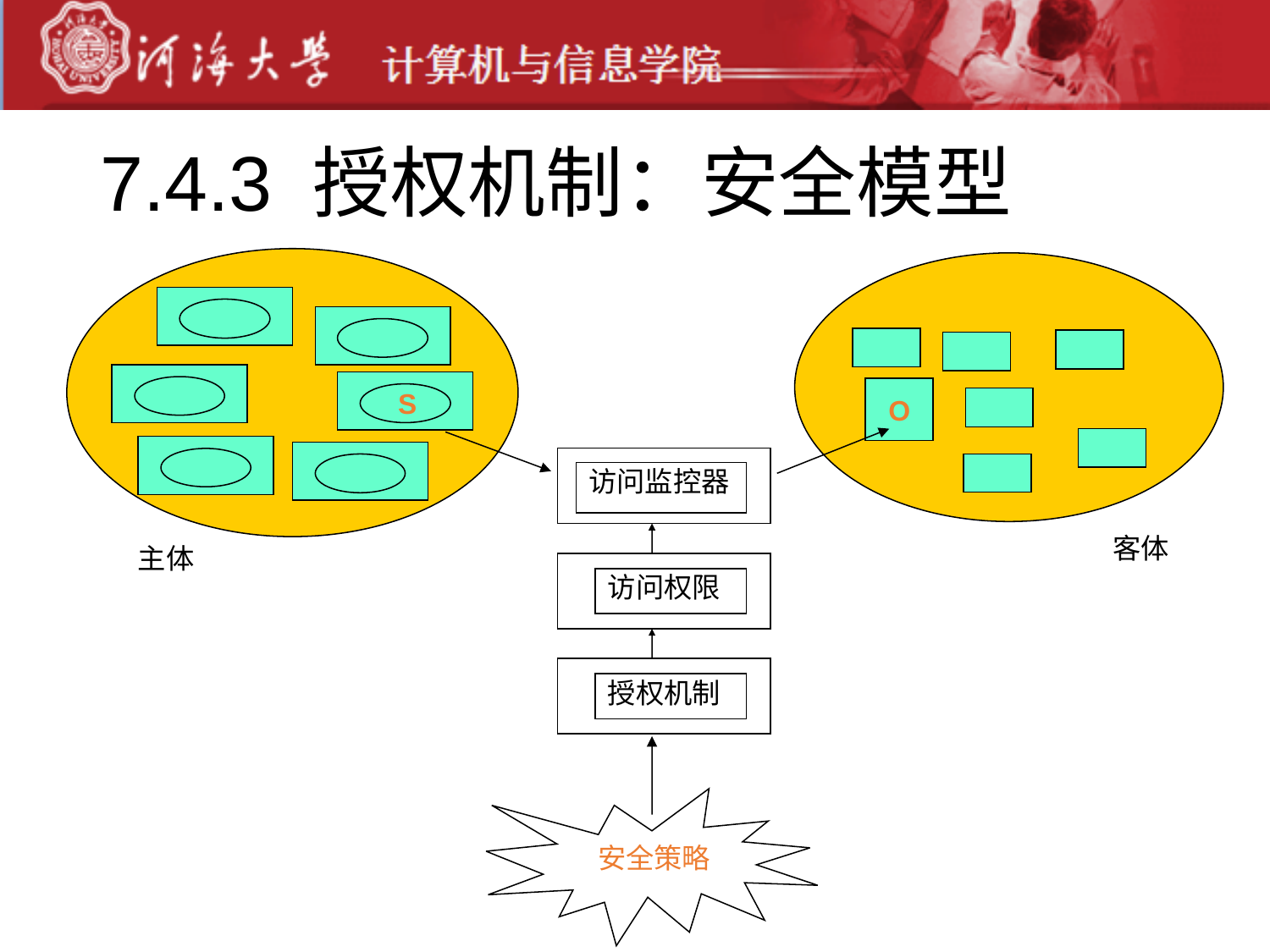

# 7.4.3 授权机制：安全模型

O
   S

访问监控器

客体
主体

访问权限

授权机制

　安全策略